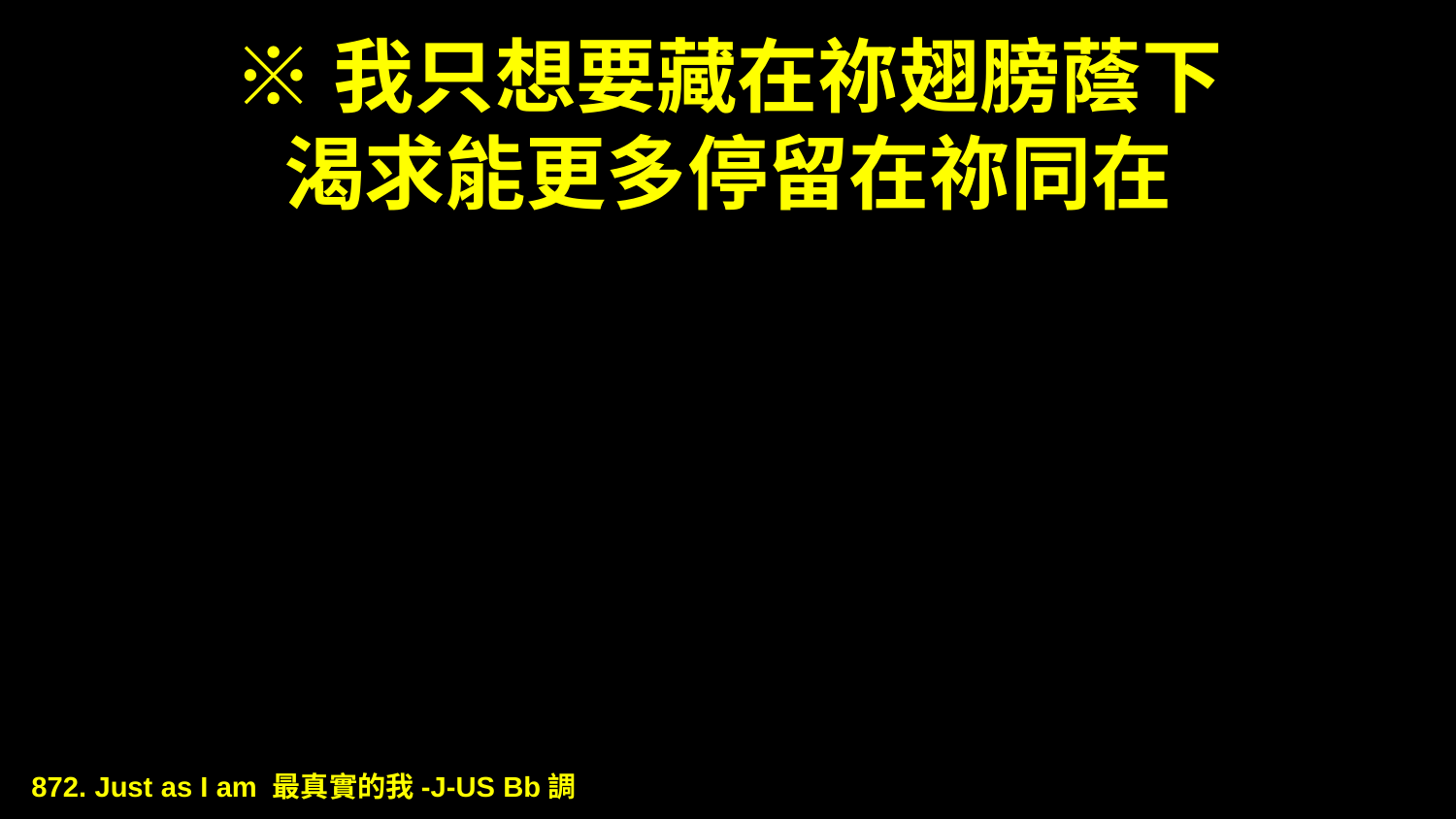

# ※我只想要藏在祢翅膀蔭下 渴求能更多停留在祢同在
872. Just as I am 最真實的我-J-US Bb調